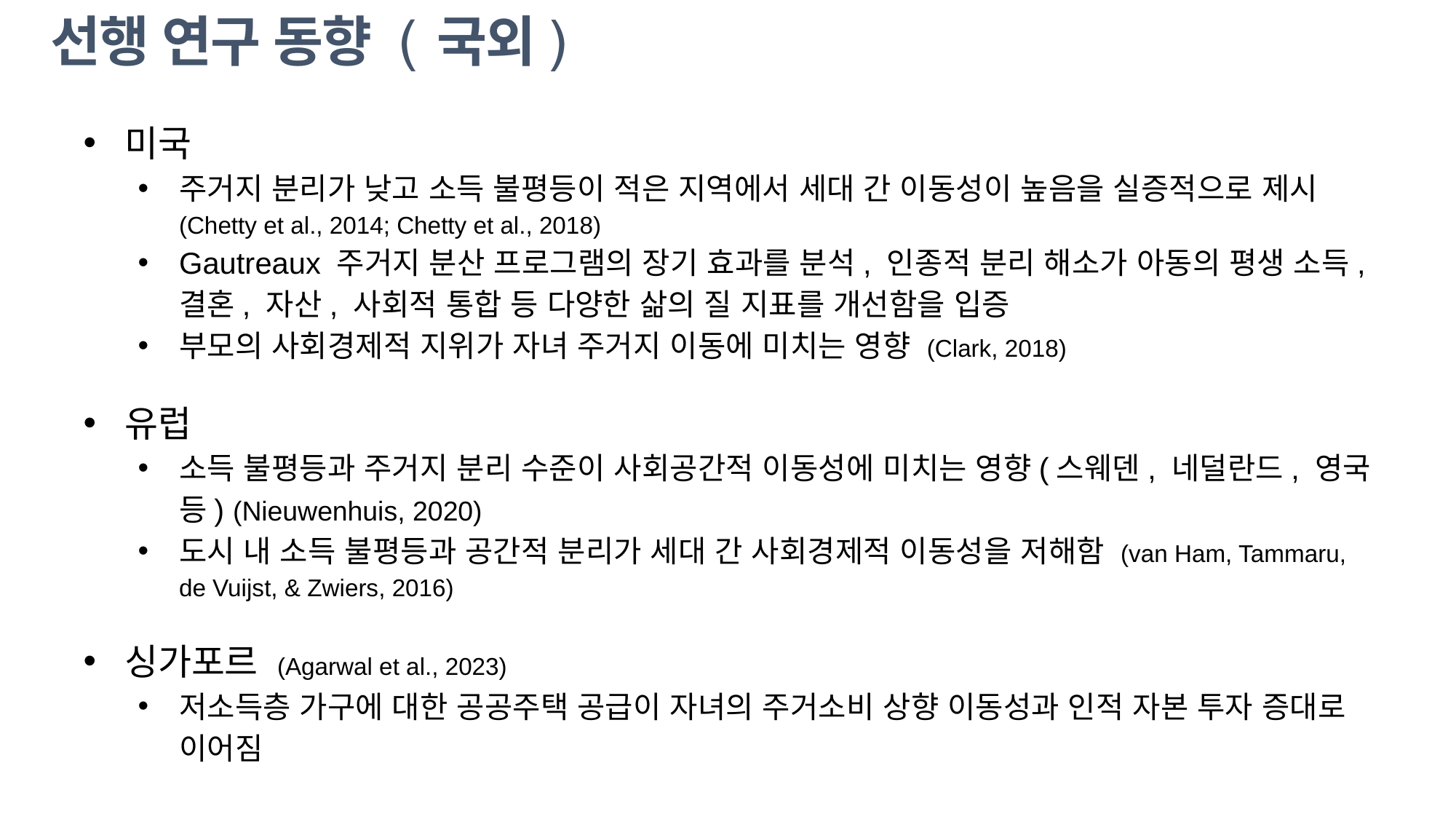

# 선행 연구 동향 (국외)
미국
주거지 분리가 낮고 소득 불평등이 적은 지역에서 세대 간 이동성이 높음을 실증적으로 제시 (Chetty et al., 2014; Chetty et al., 2018)
Gautreaux 주거지 분산 프로그램의 장기 효과를 분석, 인종적 분리 해소가 아동의 평생 소득, 결혼, 자산, 사회적 통합 등 다양한 삶의 질 지표를 개선함을 입증
부모의 사회경제적 지위가 자녀 주거지 이동에 미치는 영향 (Clark, 2018)

유럽
소득 불평등과 주거지 분리 수준이 사회공간적 이동성에 미치는 영향(스웨덴, 네덜란드, 영국 등) (Nieuwenhuis, 2020)
도시 내 소득 불평등과 공간적 분리가 세대 간 사회경제적 이동성을 저해함 (van Ham, Tammaru, de Vuijst, & Zwiers, 2016)

싱가포르 (Agarwal et al., 2023)
저소득층 가구에 대한 공공주택 공급이 자녀의 주거소비 상향 이동성과 인적 자본 투자 증대로 이어짐